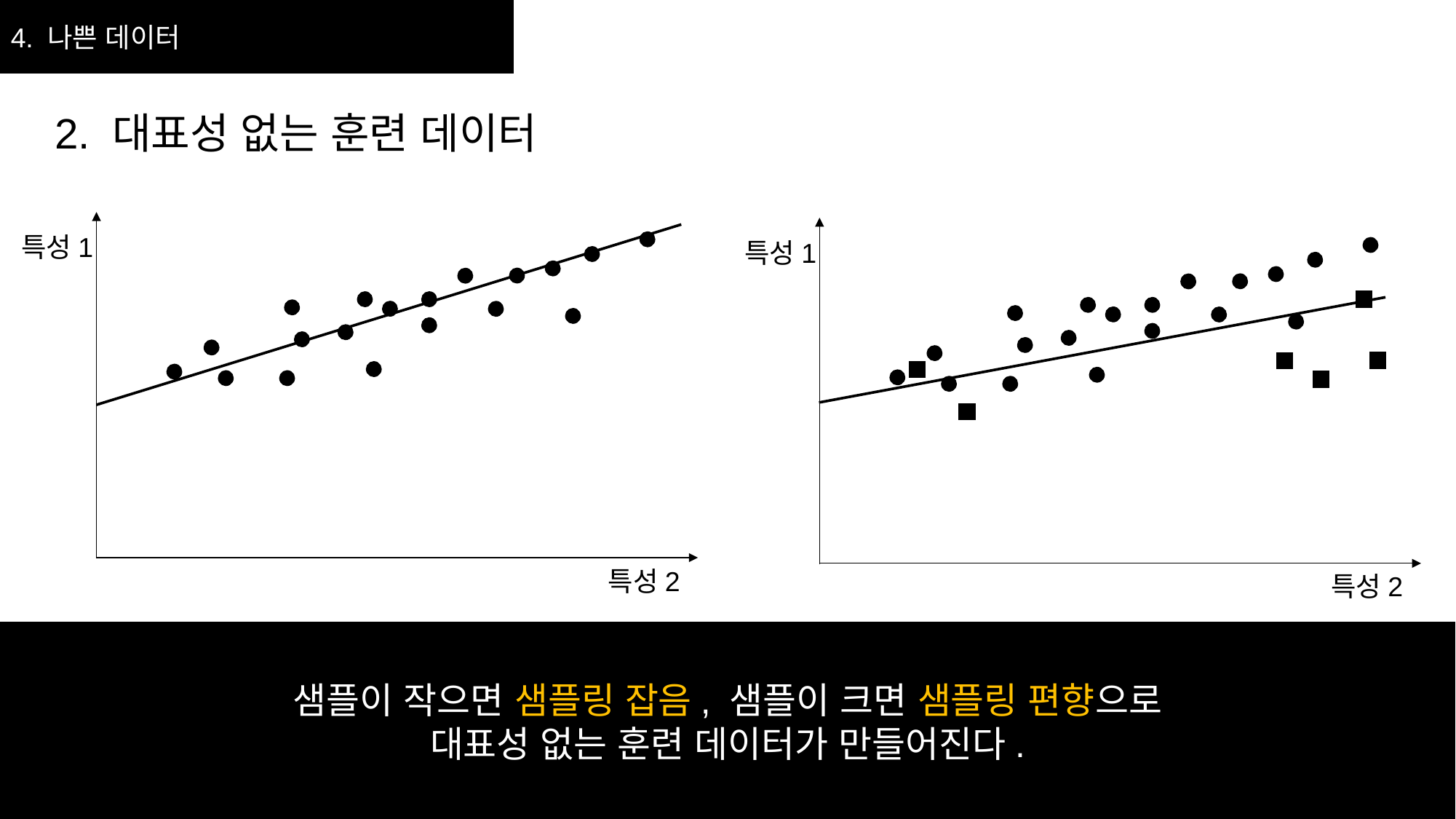

4. 나쁜 데이터
2. 대표성 없는 훈련 데이터

특성1

특성2

특성1

특성2

샘플이 작으면 샘플링 잡음, 샘플이 크면 샘플링 편향으로
대표성 없는 훈련 데이터가 만들어진다.